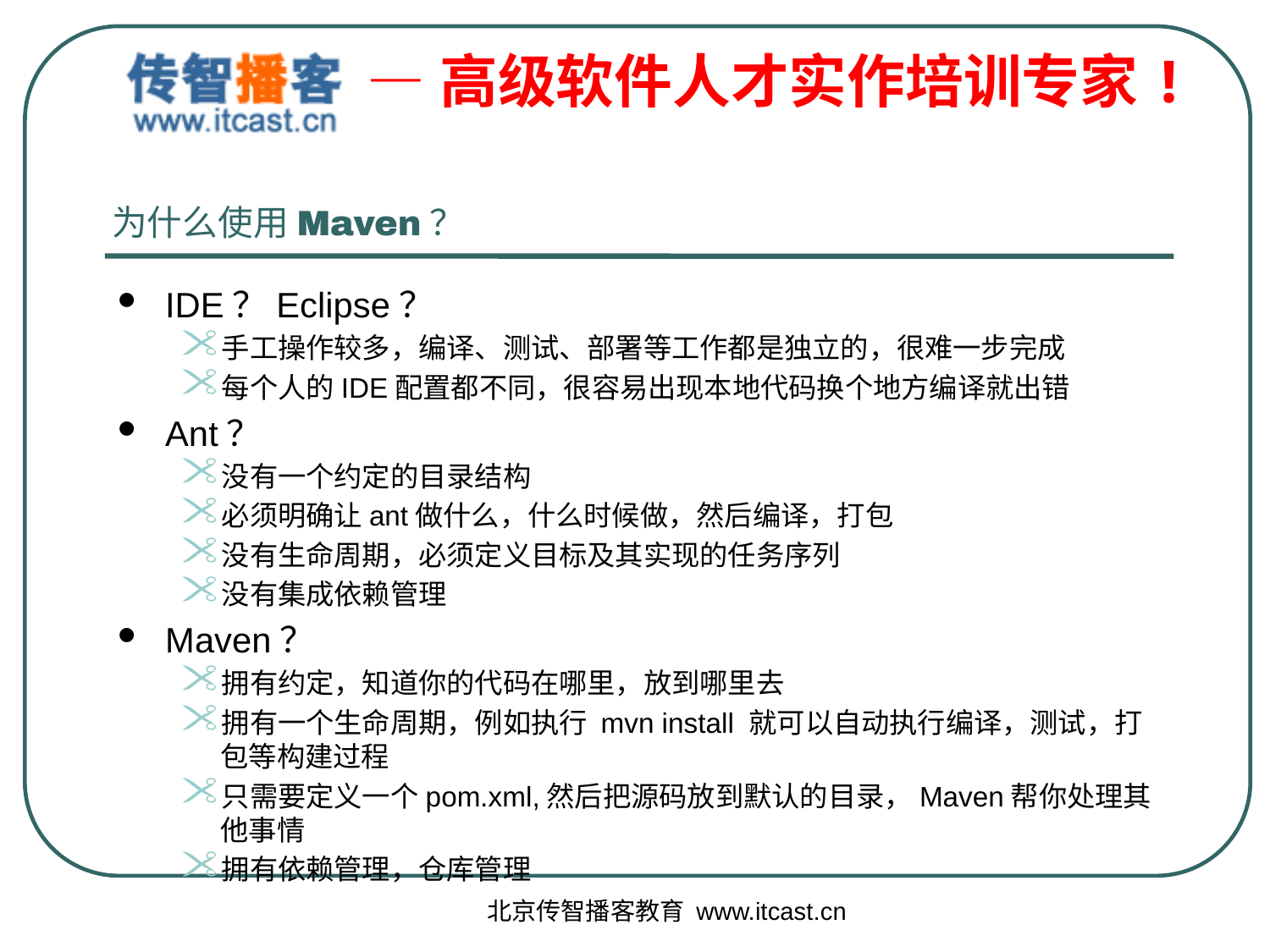

IDE？Eclipse？
手工操作较多，编译、测试、部署等工作都是独立的，很难一步完成
每个人的IDE配置都不同，很容易出现本地代码换个地方编译就出错
Ant？
没有一个约定的目录结构
必须明确让ant做什么，什么时候做，然后编译，打包
没有生命周期，必须定义目标及其实现的任务序列
没有集成依赖管理
Maven？
拥有约定，知道你的代码在哪里，放到哪里去
拥有一个生命周期，例如执行 mvn install 就可以自动执行编译，测试，打包等构建过程
只需要定义一个pom.xml,然后把源码放到默认的目录，Maven帮你处理其他事情
拥有依赖管理，仓库管理
为什么使用Maven？
北京传智播客教育 www.itcast.cn